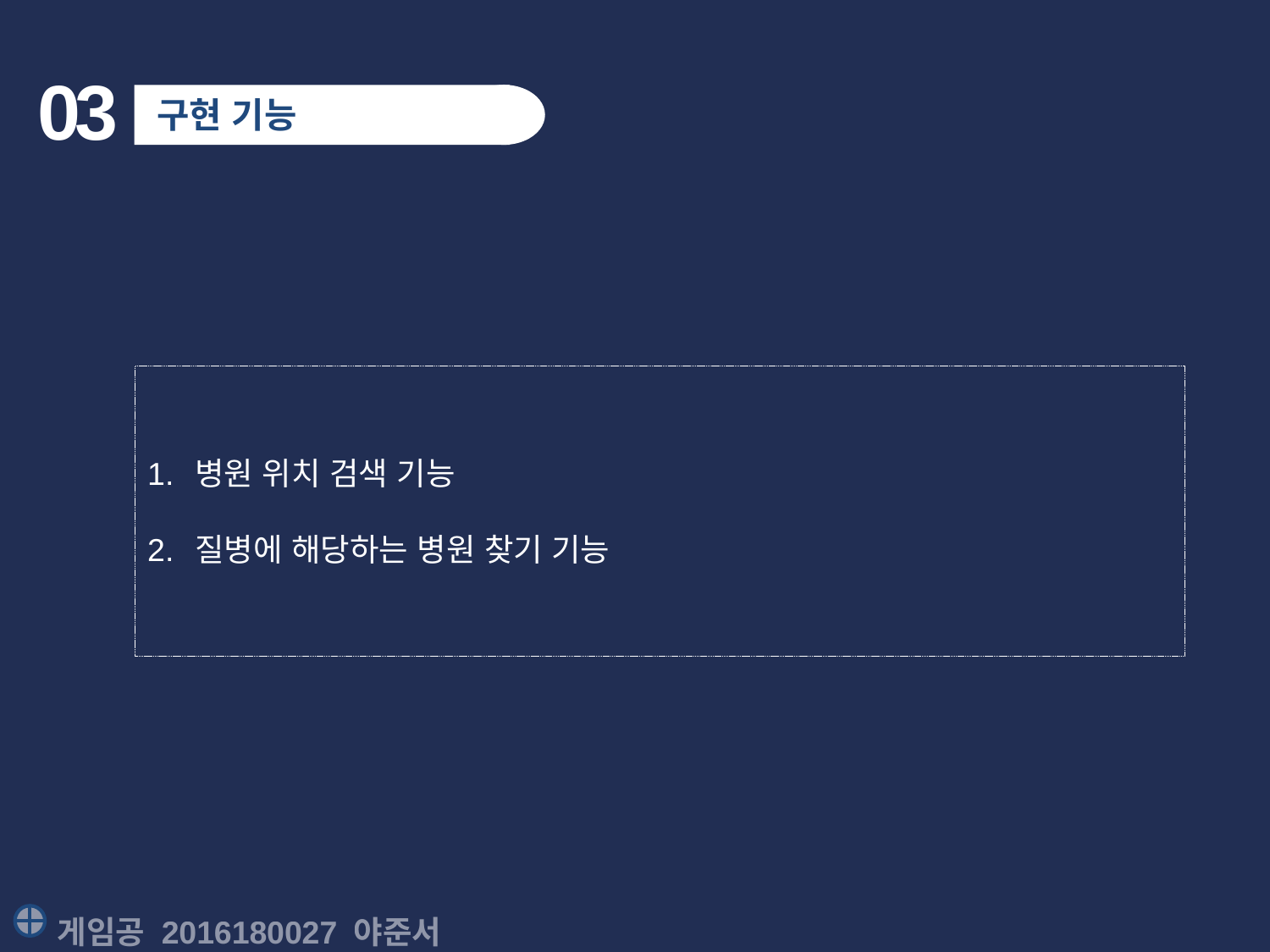

03

구현 기능
병원 위치 검색 기능

질병에 해당하는 병원 찾기 기능

게임공 2016180027 야준서